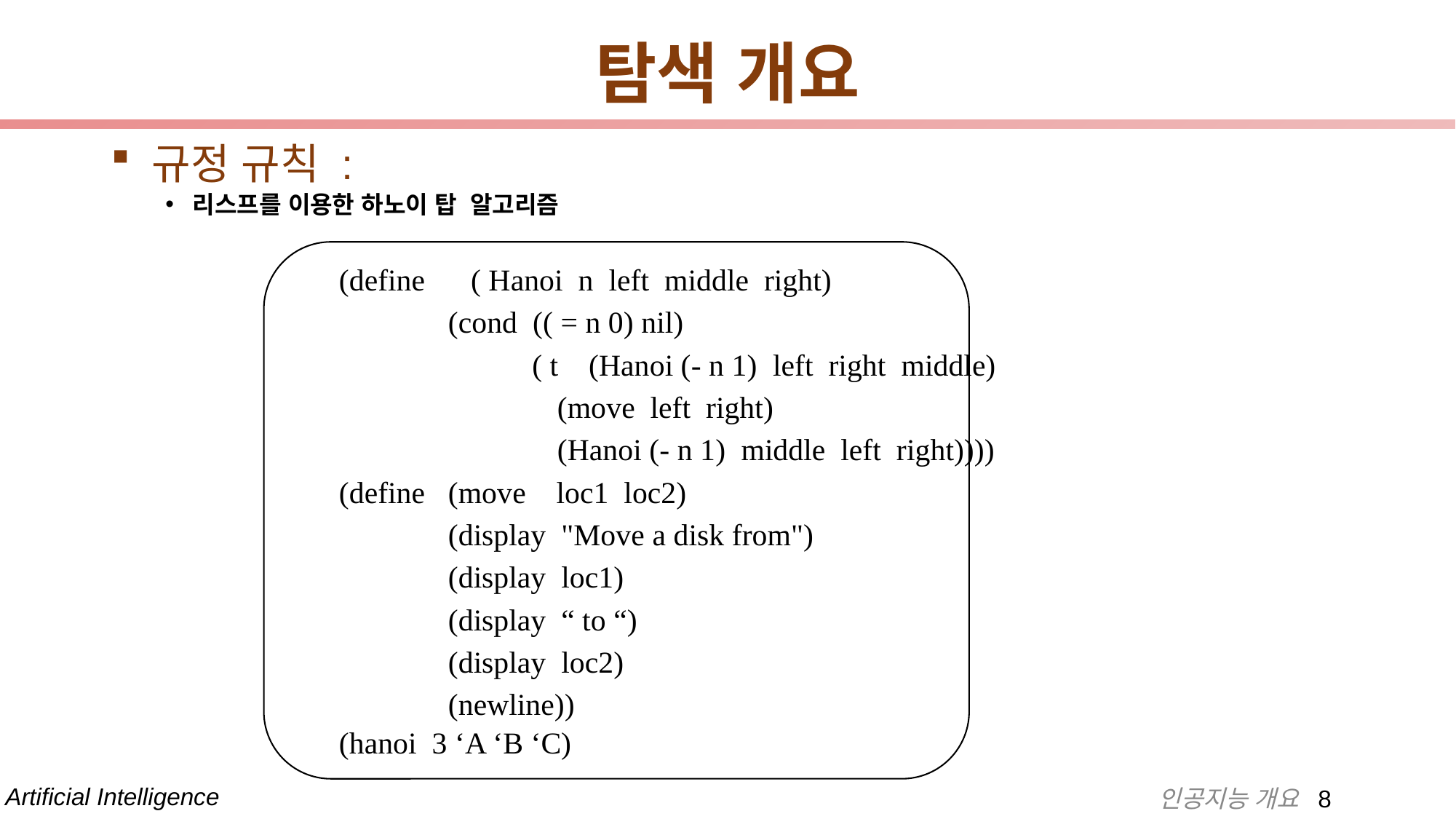

# 탐색 개요
규정 규칙 :
리스프를 이용한 하노이 탑  알고리즘
(define      ( Hanoi  n  left  middle  right)
	(cond  (( = n 0) nil)
	           ( t    (Hanoi (- n 1)  left  right  middle)
	       	(move  left  right)
	           	(Hanoi (- n 1)  middle  left  right))))
(define 	(move    loc1  loc2)
	(display  "Move a disk from")
	(display  loc1)
	(display  “ to “)
	(display  loc2)
	(newline))
(hanoi  3 ‘A ‘B ‘C)